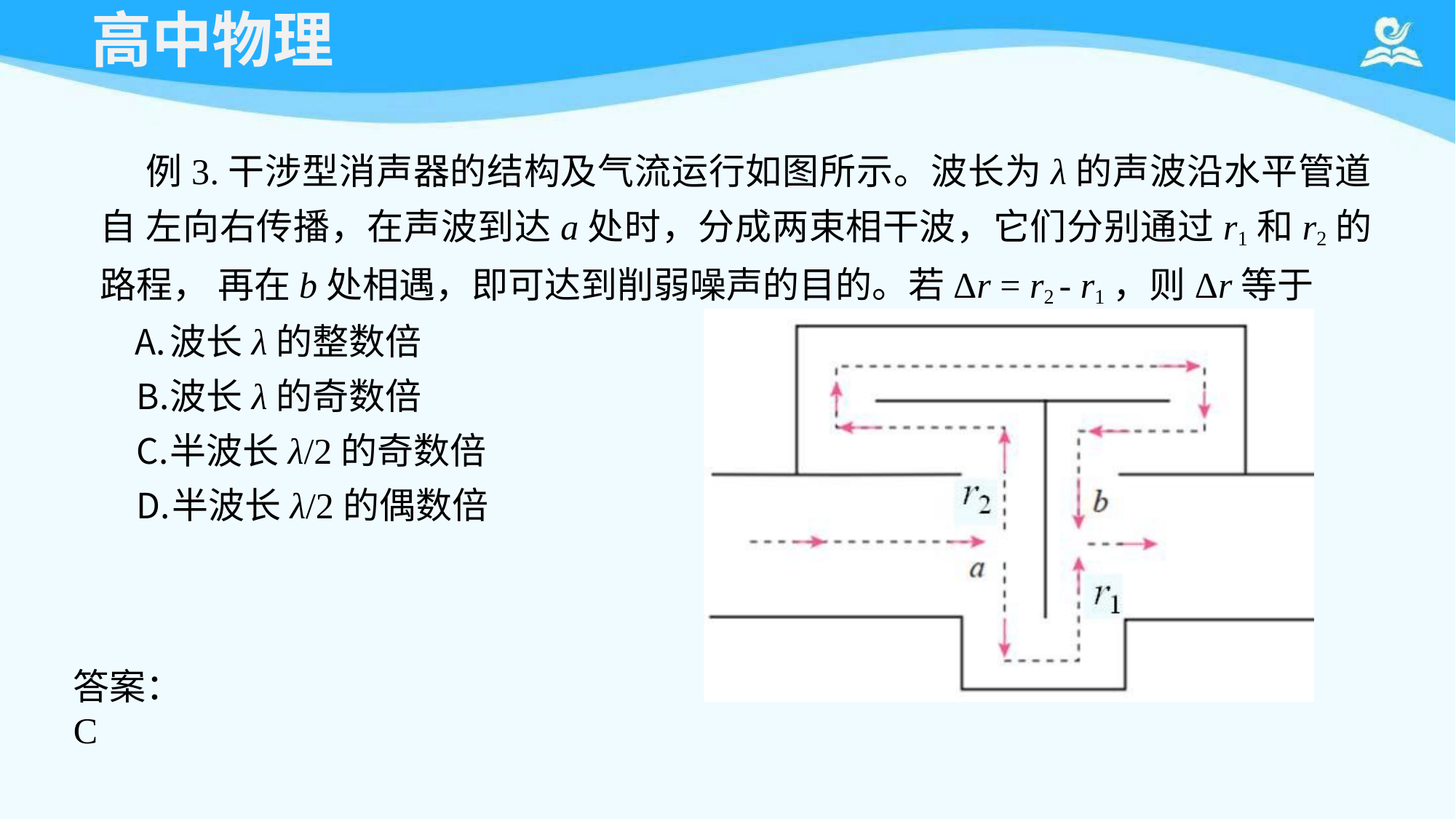

# 高中物理
例3.干涉型消声器的结构及气流运行如图所示。波长为λ的声波沿水平管道自 左向右传播，在声波到达a处时，分成两束相干波，它们分别通过r1和r2的路程， 再在b处相遇，即可达到削弱噪声的目的。若Δr = r2 - r1，则Δr等于
波长λ的整数倍
波长λ的奇数倍
半波长λ/2的奇数倍
半波长λ/2的偶数倍

答案：C